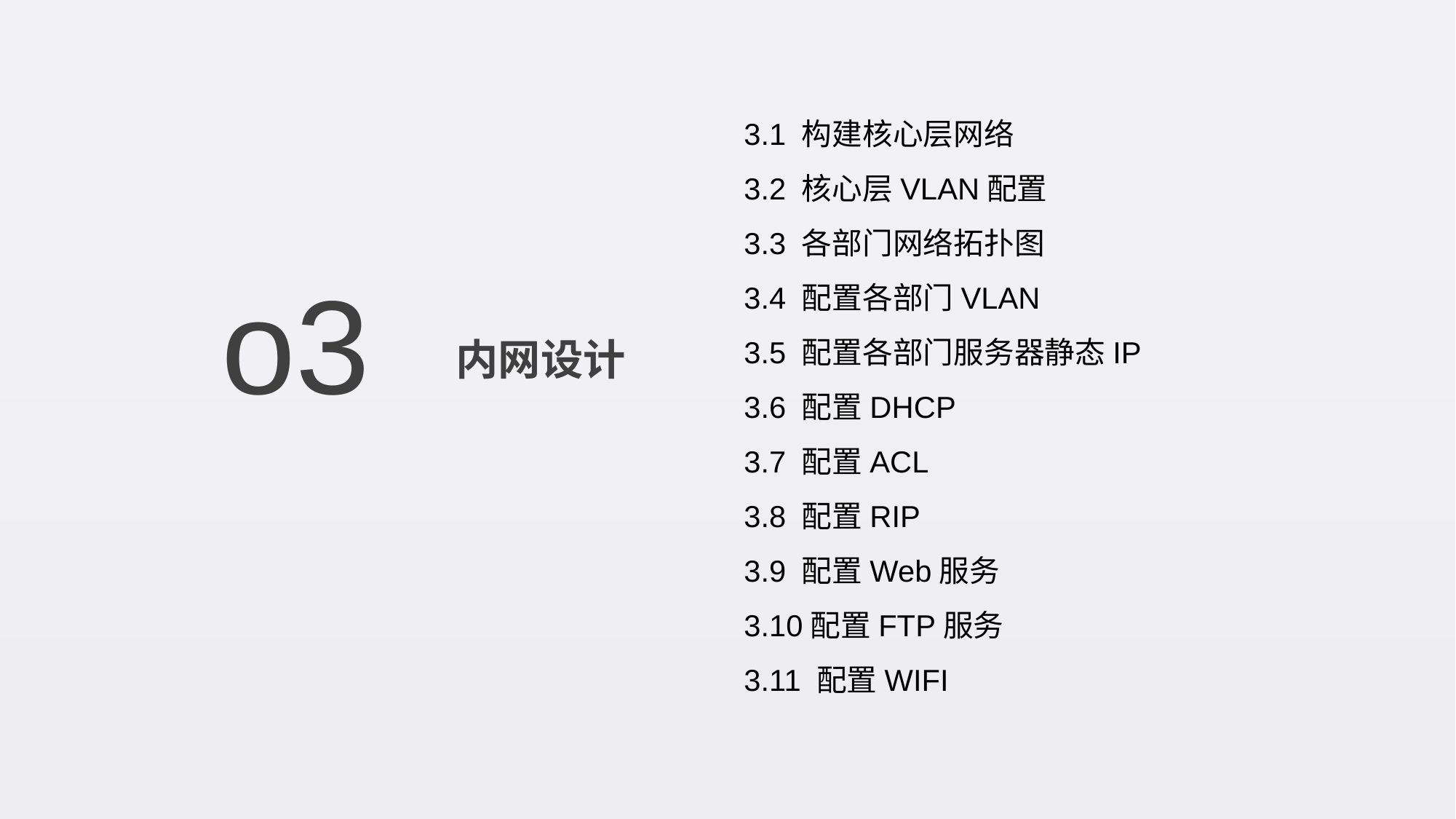

3.1 构建核心层网络
3.2 核心层VLAN配置
3.3 各部门网络拓扑图
3.4 配置各部门VLAN
3.5 配置各部门服务器静态IP
3.6 配置DHCP
3.7 配置ACL
3.8 配置RIP
3.9 配置Web服务
3.10配置FTP服务
3.11 配置WIFI

o3
内网设计